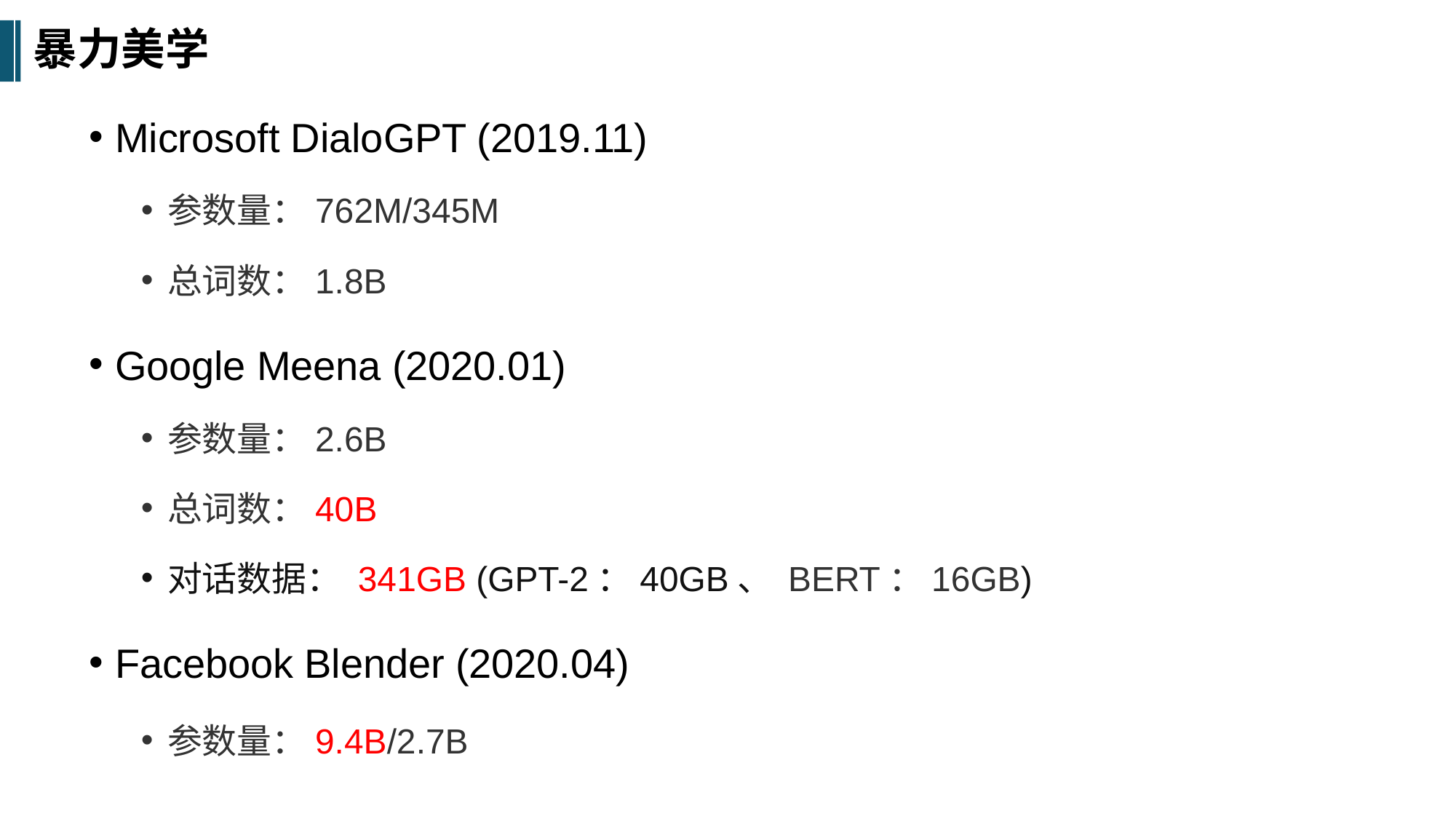

暴力美学
Microsoft DialoGPT (2019.11)
参数量：762M/345M
总词数：1.8B
Google Meena (2020.01)
参数量：2.6B
总词数：40B
对话数据： 341GB (GPT-2：40GB、 BERT：16GB)
Facebook Blender (2020.04)
参数量：9.4B/2.7B